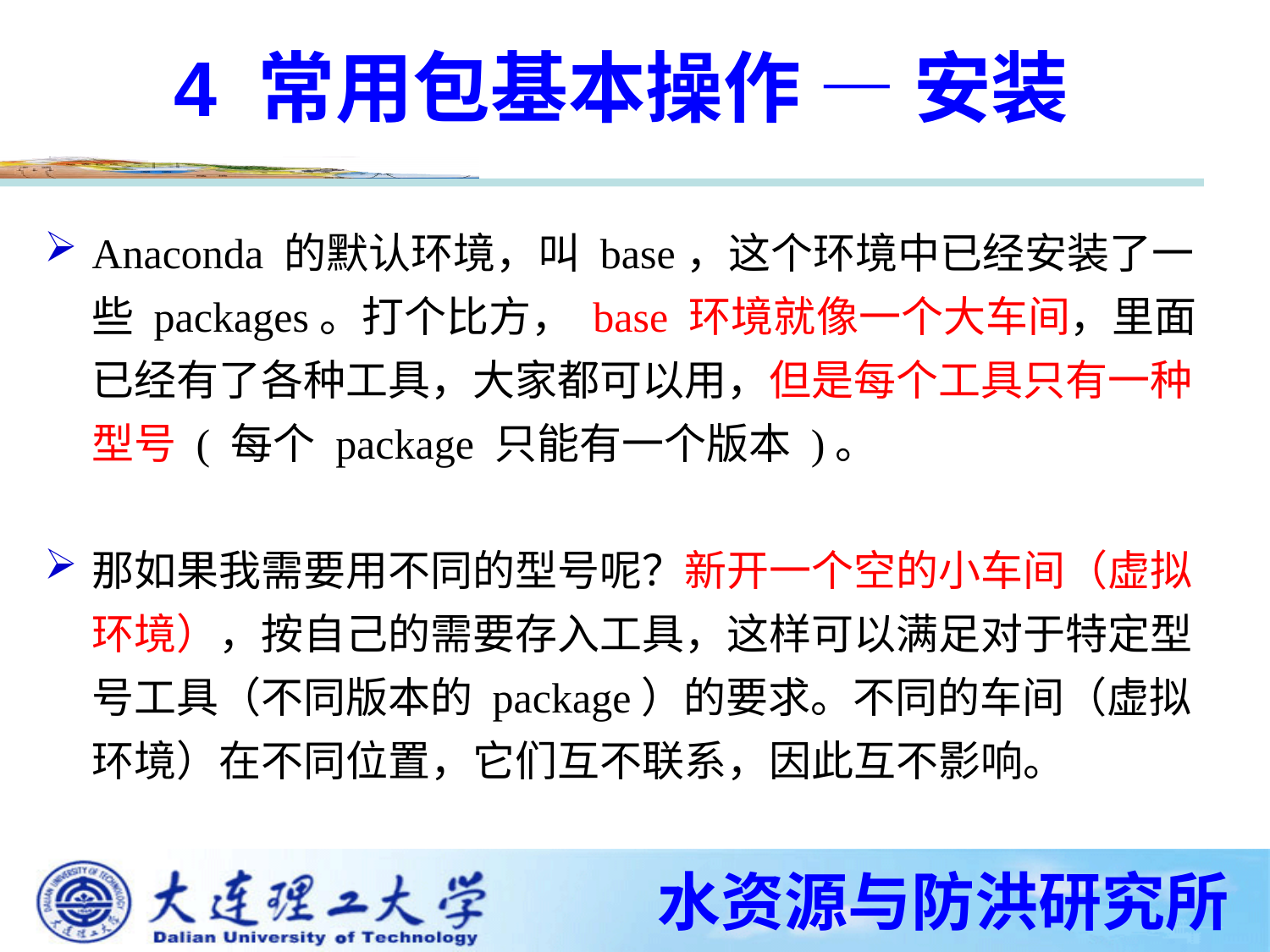

4 常用包基本操作 — 安装
Anaconda 的默认环境，叫 base，这个环境中已经安装了一些 packages。打个比方， base 环境就像一个大车间，里面已经有了各种工具，大家都可以用，但是每个工具只有一种型号 ( 每个 package 只能有一个版本 )。

那如果我需要用不同的型号呢？新开一个空的小车间（虚拟环境），按自己的需要存入工具，这样可以满足对于特定型号工具（不同版本的 package）的要求。不同的车间（虚拟环境）在不同位置，它们互不联系，因此互不影响。